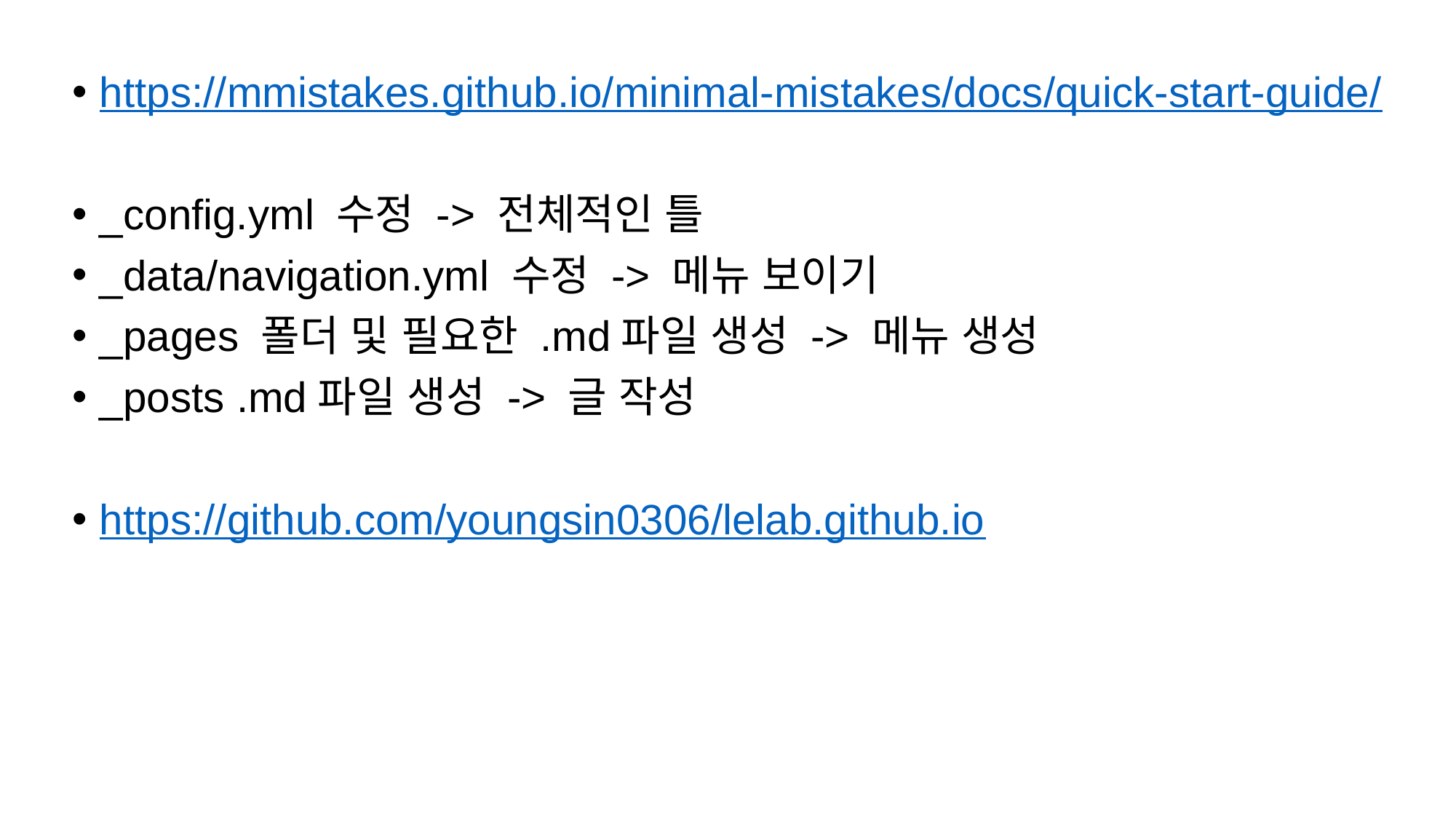

https://mmistakes.github.io/minimal-mistakes/docs/quick-start-guide/

_config.yml 수정 -> 전체적인 틀
_data/navigation.yml 수정 -> 메뉴 보이기
_pages 폴더 및 필요한 .md파일 생성 -> 메뉴 생성
_posts .md파일 생성 -> 글 작성

https://github.com/youngsin0306/lelab.github.io